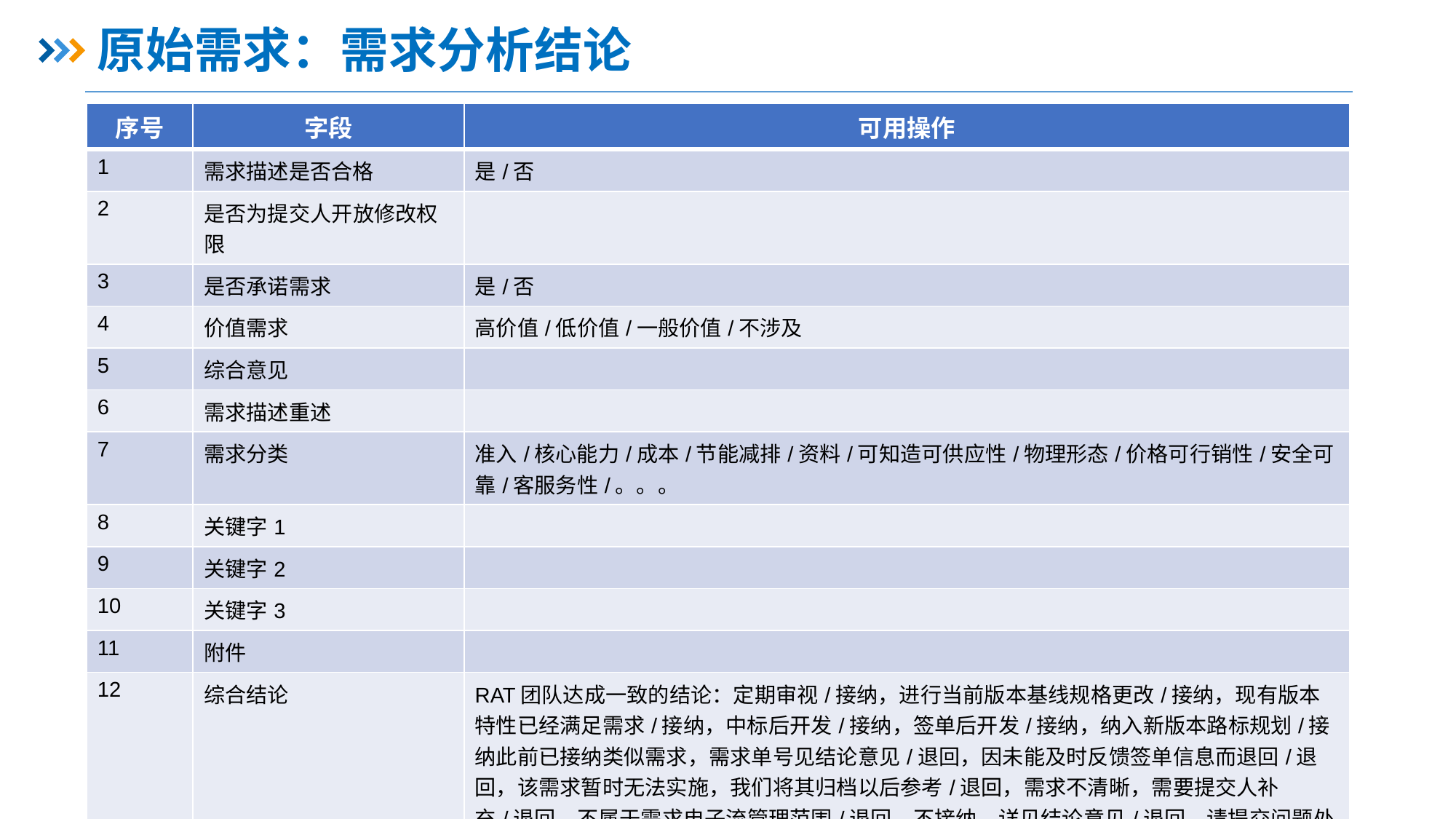

# 原始需求：需求分析结论
| 序号 | 字段 | 可用操作 |
| --- | --- | --- |
| 1 | 需求描述是否合格 | 是/否 |
| 2 | 是否为提交人开放修改权限 |  |
| 3 | 是否承诺需求 | 是/否 |
| 4 | 价值需求 | 高价值/低价值/一般价值/不涉及 |
| 5 | 综合意见 |  |
| 6 | 需求描述重述 |  |
| 7 | 需求分类 | 准入/核心能力/成本/节能减排/资料/可知造可供应性/物理形态/价格可行销性/安全可靠/客服务性/。。。 |
| 8 | 关键字1 |  |
| 9 | 关键字2 |  |
| 10 | 关键字3 |  |
| 11 | 附件 |  |
| 12 | 综合结论 | RAT团队达成一致的结论：定期审视/接纳，进行当前版本基线规格更改/接纳，现有版本特性已经满足需求/接纳，中标后开发/接纳，签单后开发/接纳，纳入新版本路标规划/接纳此前已接纳类似需求，需求单号见结论意见/退回，因未能及时反馈签单信息而退回/退回，该需求暂时无法实施，我们将其归档以后参考/退回，需求不清晰，需要提交人补充/退回，不属于需求电子流管理范围/退回，不接纳，详见结论意见/退回，请提交问题处理流程 |